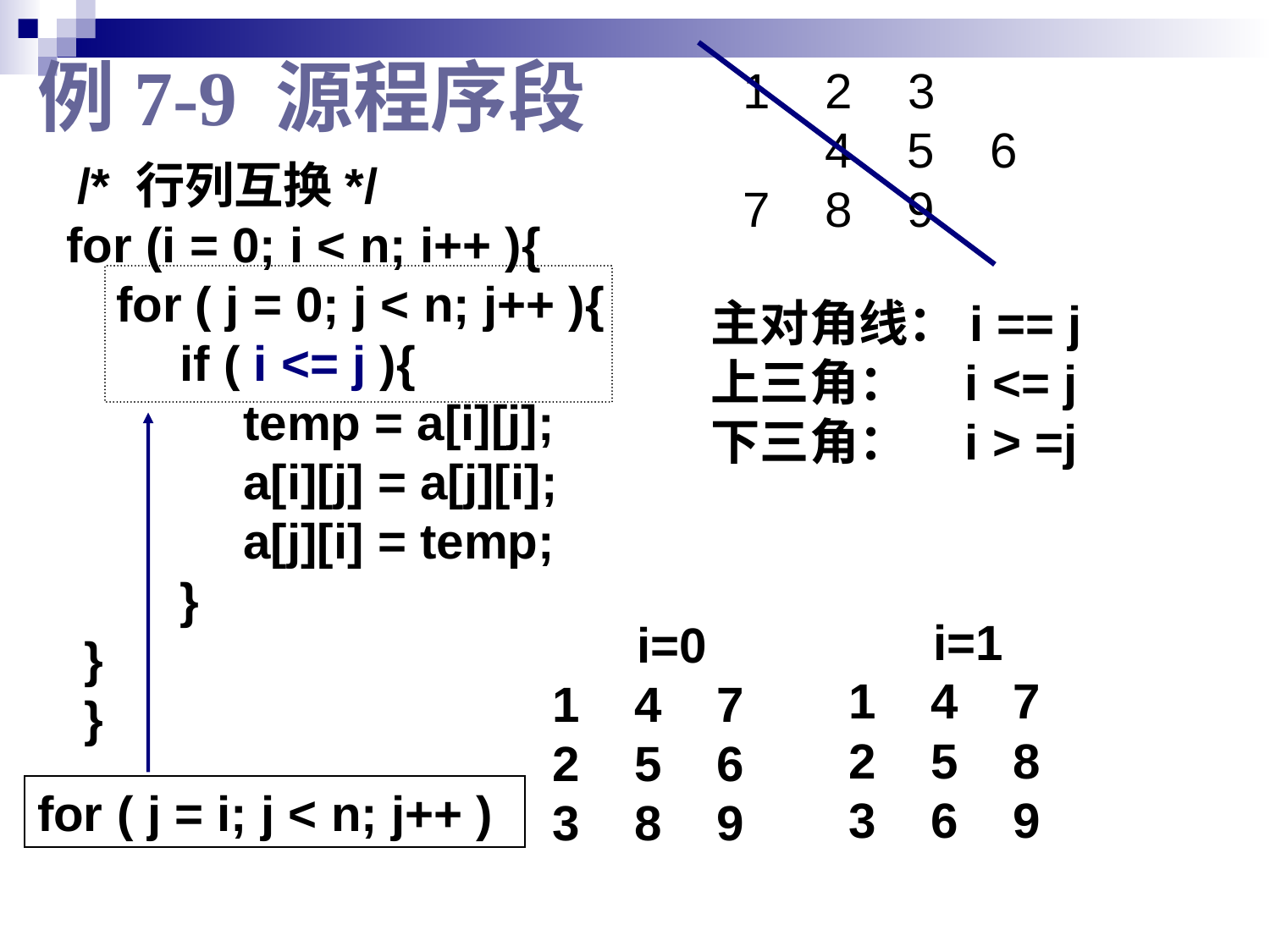

# 例7-9 源程序段

1    2    3             4    5    6
7    8    9
主对角线：i == j
上三角：    i <= j
下三角：    i > =j
  /* 行列互换*/
 for (i = 0; i < n; i++ ){
for ( j = 0; j < n; j++ ){
if ( i <= j ){
temp = a[i][j];
a[i][j] = a[j][i];
a[j][i] = temp;
}
}
}

i=1
1    4    7
2    5    8
3    6    9
i=0
1    4    7  2    5    6
3    8    9
for ( j = i; j < n; j++ )